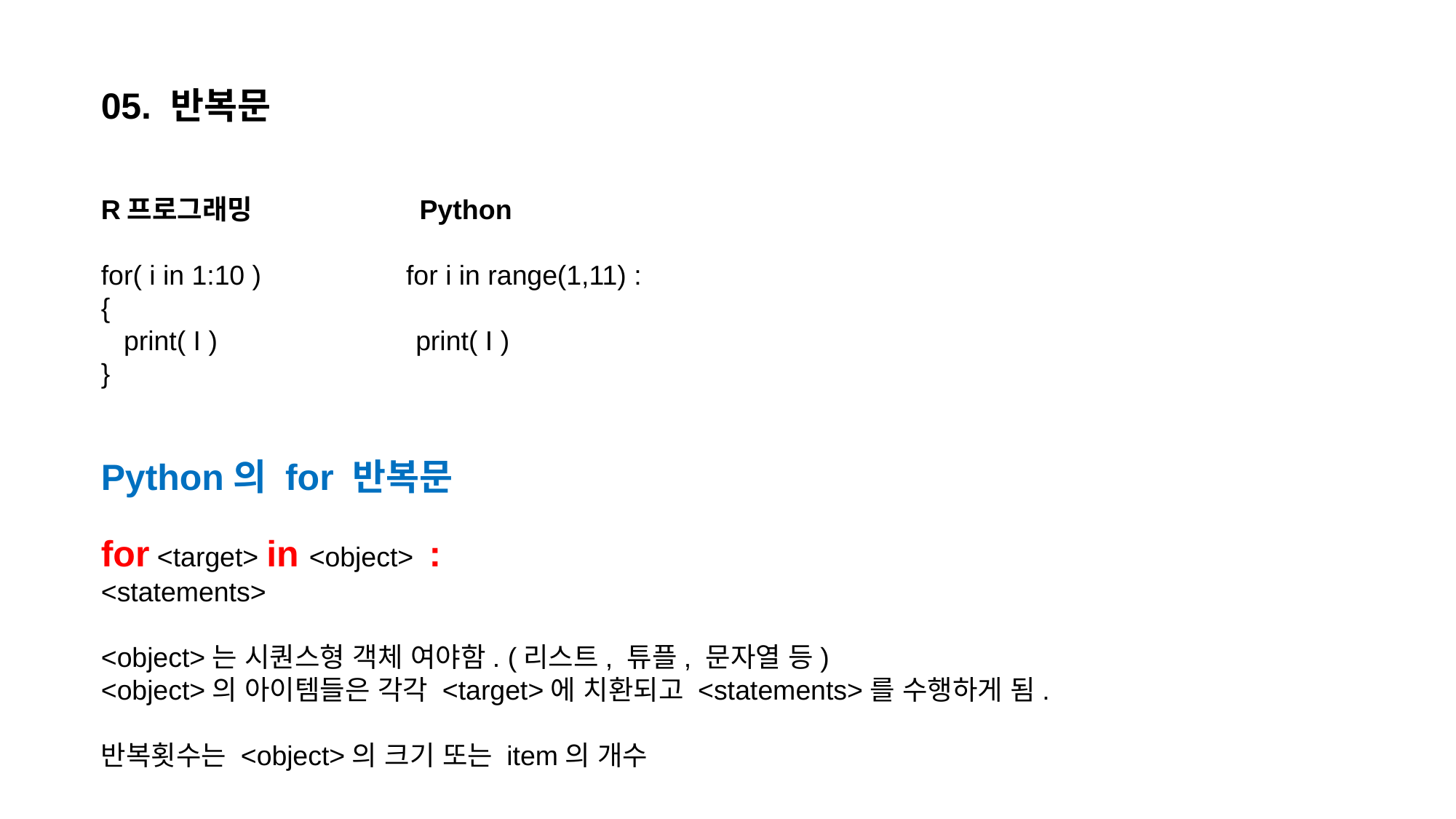

05. 반복문

R프로그래밍                     Python

for( i in 1:10 )                   for i in range(1,11) :
{
   print( I )                          print( I )
}

Python의 for 반복문

for <target> in <object>  :
<statements>

<object>는 시퀀스형 객체 여야함. (리스트, 튜플, 문자열 등)
<object>의 아이템들은 각각 <target>에 치환되고 <statements>를 수행하게 됨.

반복횟수는 <object>의 크기 또는 item의 개수